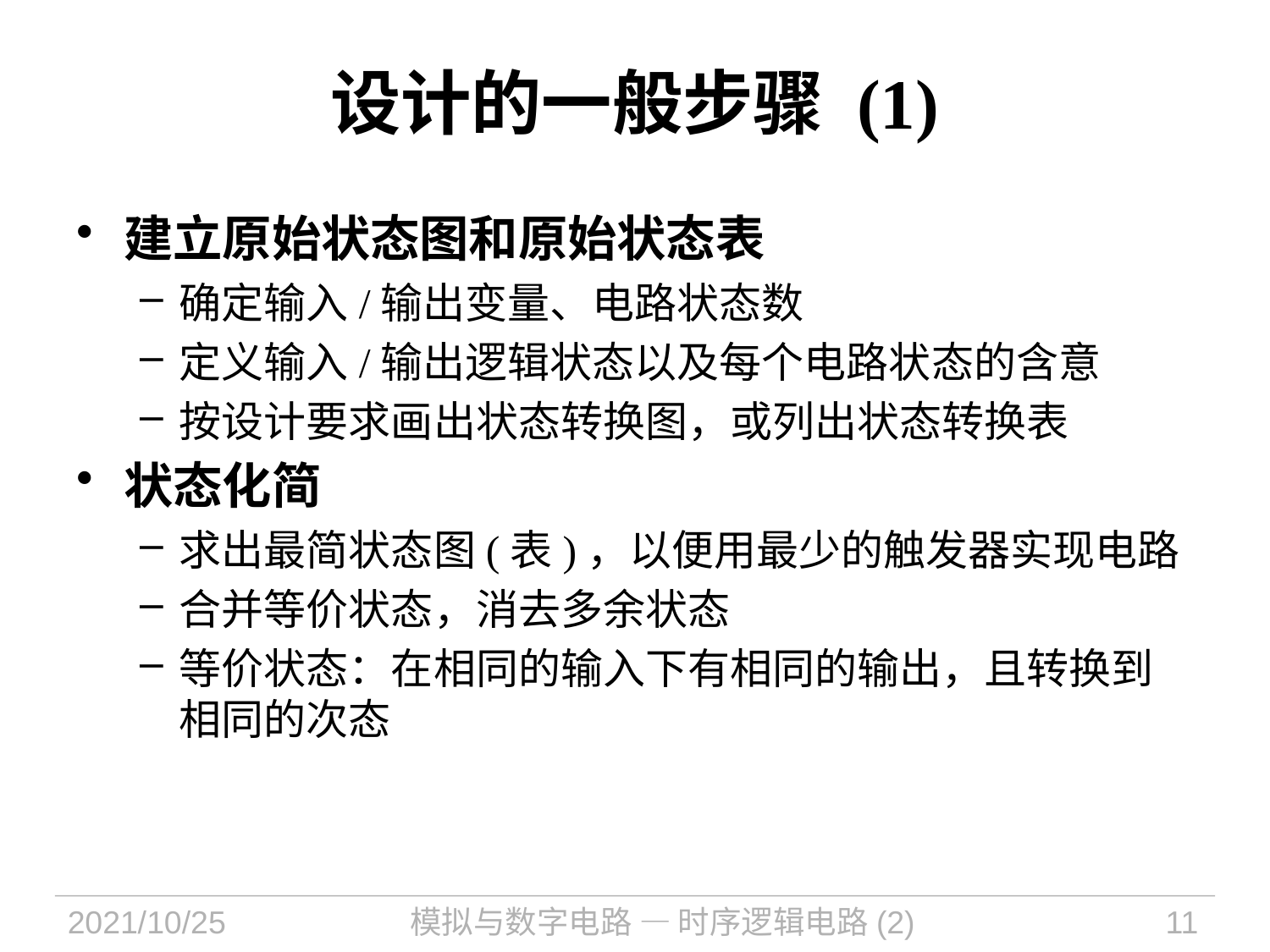

# 设计的一般步骤 (1)
建立原始状态图和原始状态表
确定输入/输出变量、电路状态数
定义输入/输出逻辑状态以及每个电路状态的含意
按设计要求画出状态转换图，或列出状态转换表
状态化简
求出最简状态图(表)，以便用最少的触发器实现电路
合并等价状态，消去多余状态
等价状态：在相同的输入下有相同的输出，且转换到相同的次态

2021/10/25
模拟与数字电路 — 时序逻辑电路(2)
11